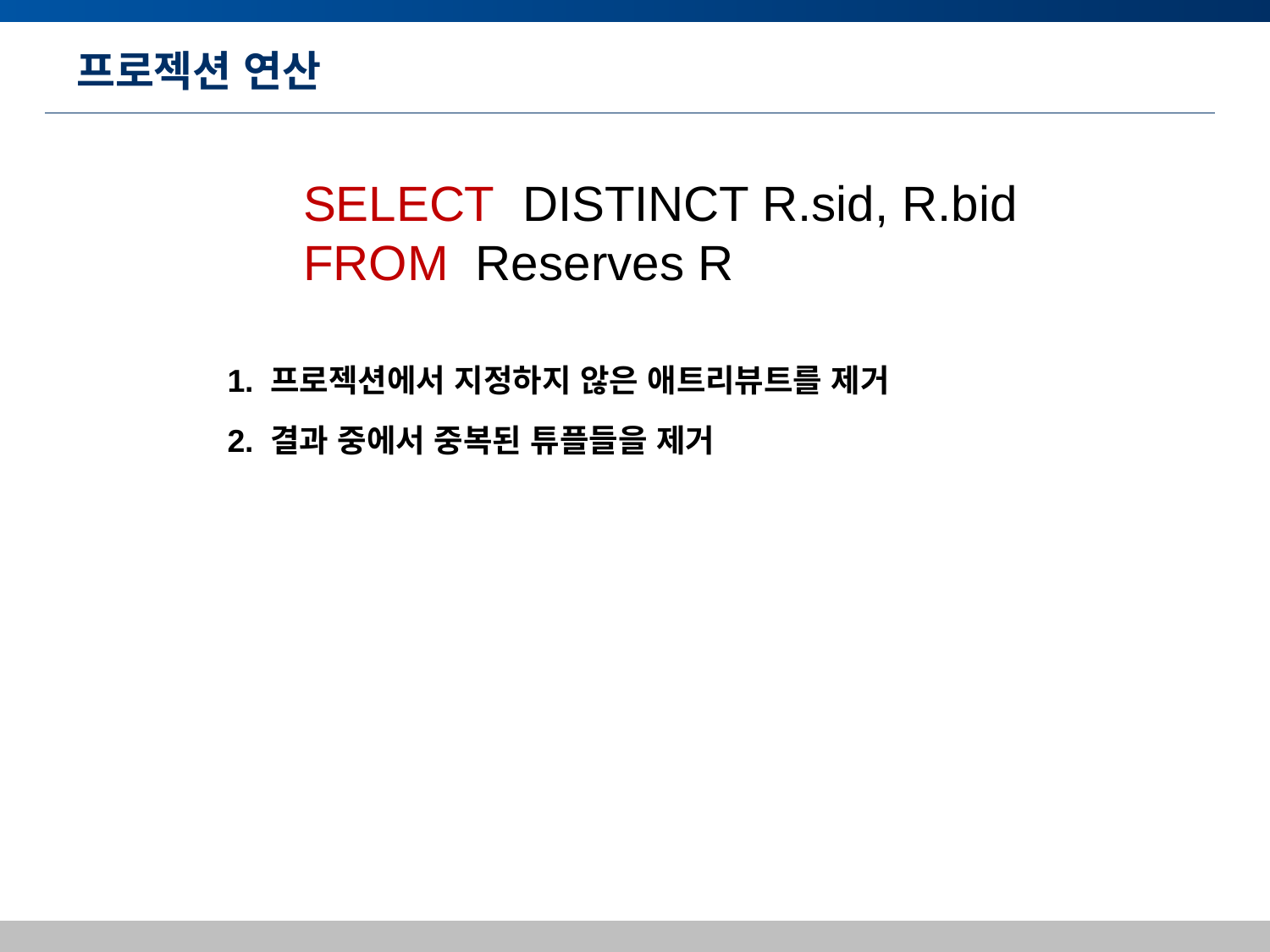

# 프로젝션 연산
SELECT  DISTINCT R.sid, R.bid
FROM  Reserves R
1. 프로젝션에서 지정하지 않은 애트리뷰트를 제거
2. 결과 중에서 중복된 튜플들을 제거